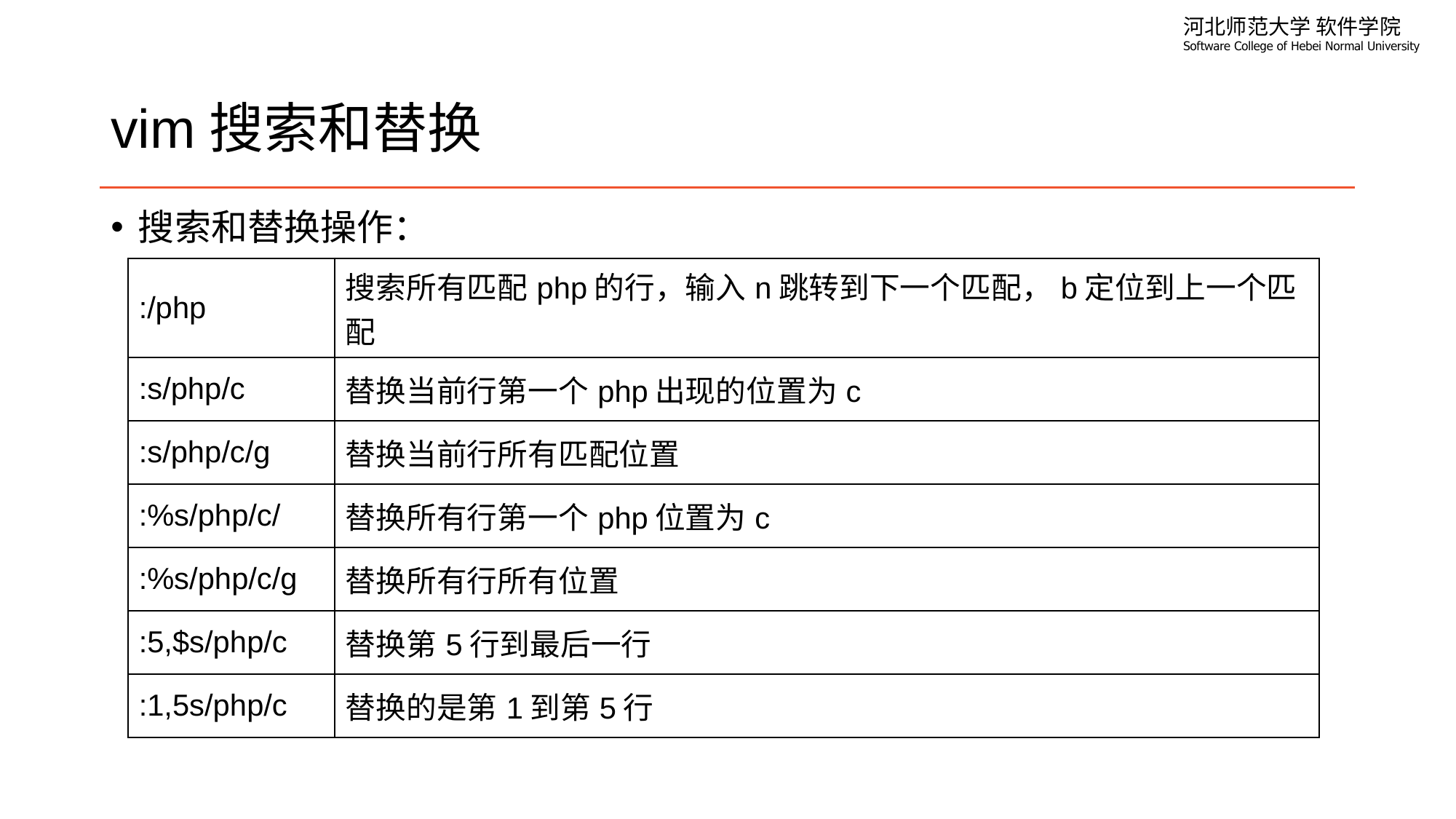

# vim搜索和替换
搜索和替换操作：
| :/php | 搜索所有匹配php的行，输入n跳转到下一个匹配，b定位到上一个匹配 |
| --- | --- |
| :s/php/c | 替换当前行第一个php出现的位置为c |
| :s/php/c/g | 替换当前行所有匹配位置 |
| :%s/php/c/ | 替换所有行第一个php位置为c |
| :%s/php/c/g | 替换所有行所有位置 |
| :5,$s/php/c | 替换第5行到最后一行 |
| :1,5s/php/c | 替换的是第1到第5行 |